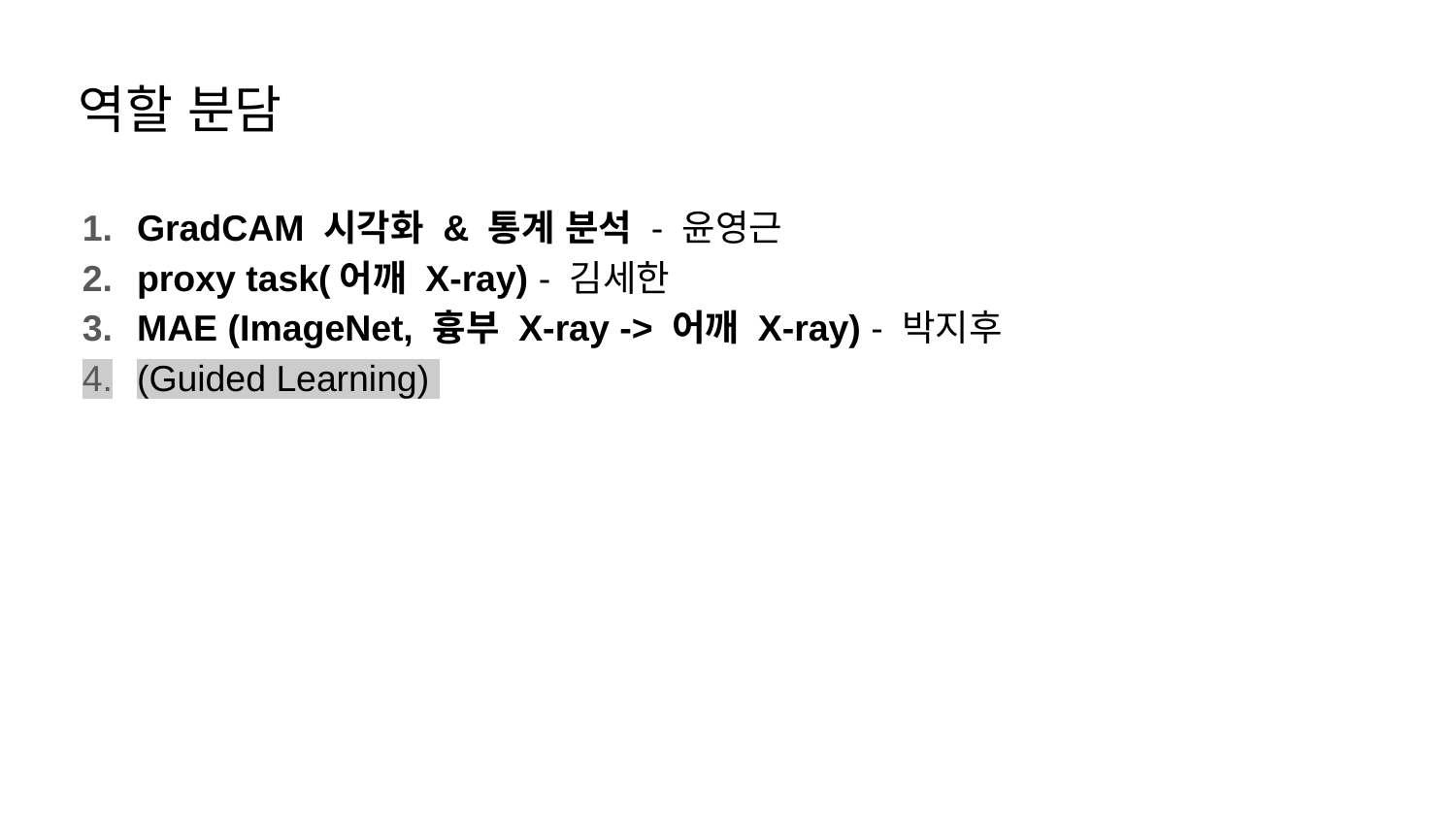

# 역할 분담
GradCAM 시각화 & 통계 분석 - 윤영근
proxy task(어깨 X-ray) - 김세한
MAE (ImageNet, 흉부 X-ray -> 어깨 X-ray) - 박지후
(Guided Learning)